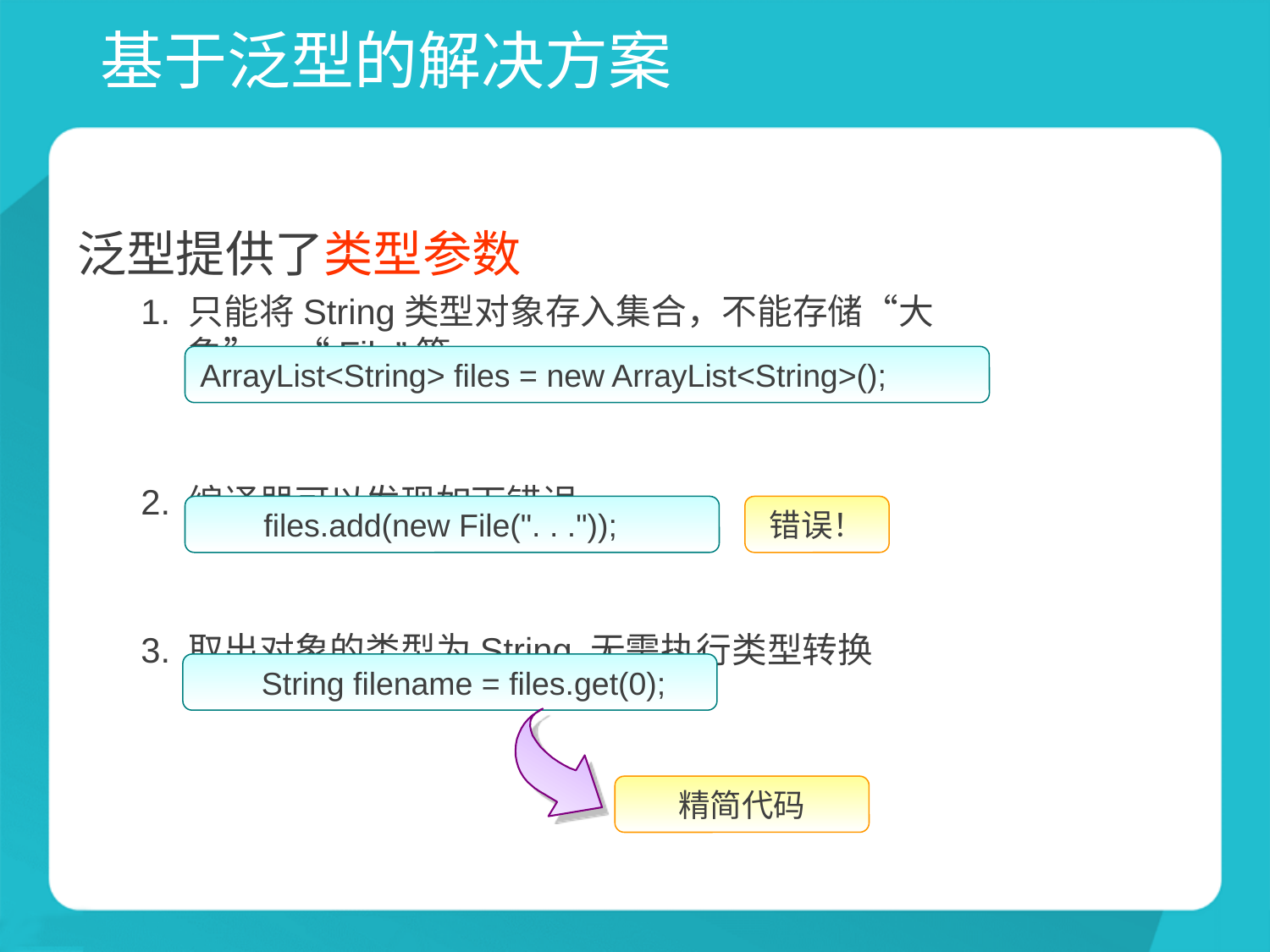

# 基于泛型的解决方案
泛型提供了类型参数
只能将String类型对象存入集合，不能存储“大象”，“File”等

编译器可以发现如下错误

取出对象的类型为String,无需执行类型转换
ArrayList<String> files = new ArrayList<String>();
files.add(new File(". . ."));
错误！
String filename = files.get(0);

精简代码